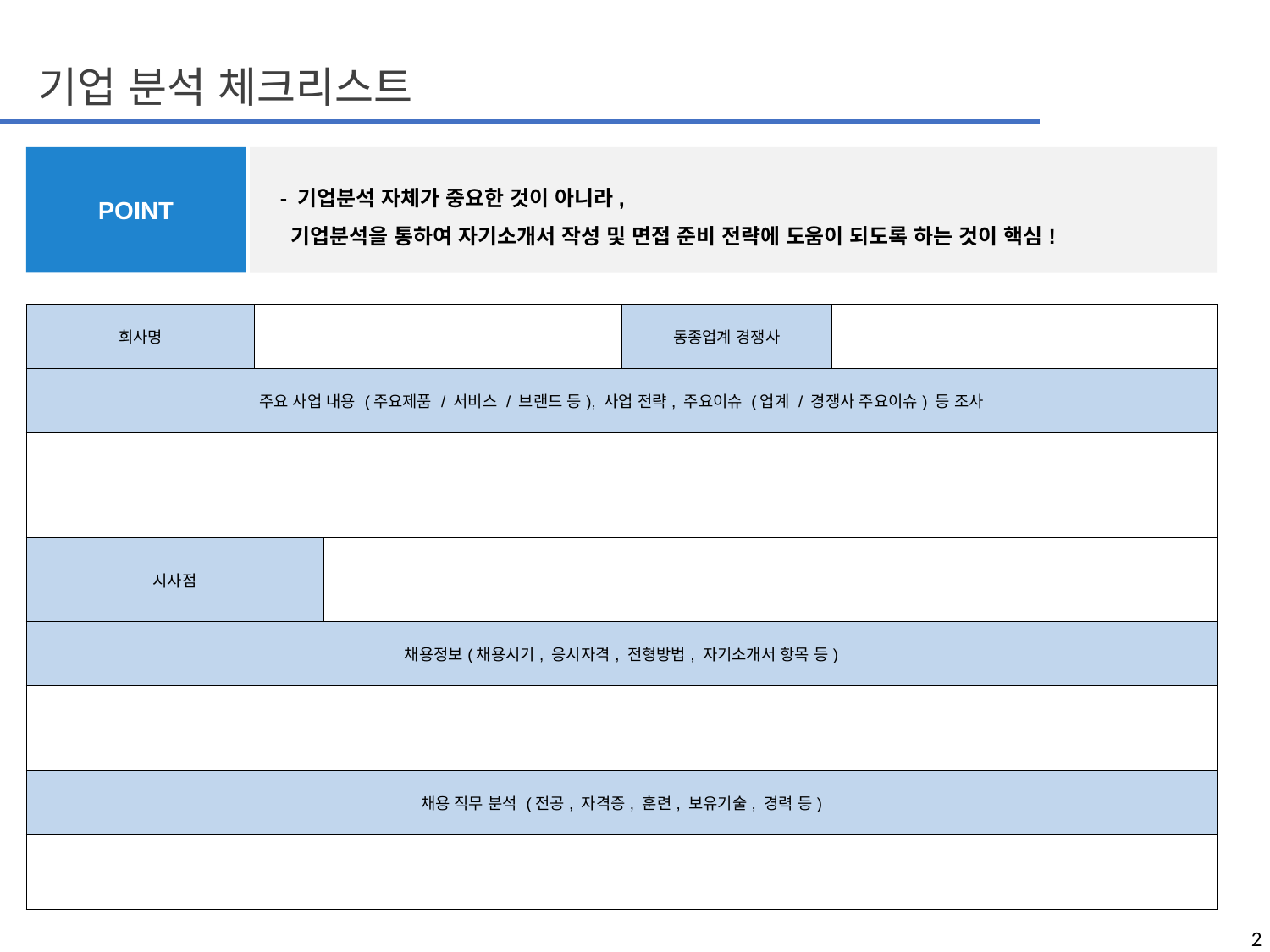

# 기업 분석 체크리스트
   - 기업분석 자체가 중요한 것이 아니라,
    기업분석을 통하여 자기소개서 작성 및 면접 준비 전략에 도움이 되도록 하는 것이 핵심!
POINT
| 회사명 |  |  | 동종업계 경쟁사 |  |
| --- | --- | --- | --- | --- |
| 주요 사업 내용 (주요제품 / 서비스 / 브랜드 등), 사업 전략, 주요이슈 (업계 / 경쟁사 주요이슈) 등 조사 |  |  |  |  |
|  |  |  |  |  |
| 시사점 |  |  |  |  |
| 채용정보(채용시기, 응시자격, 전형방법, 자기소개서 항목 등) |  |  |  |  |
|  |  |  |  |  |
| 채용 직무 분석 (전공, 자격증, 훈련, 보유기술, 경력 등) |  |  |  |  |
|  |  |  |  |  |